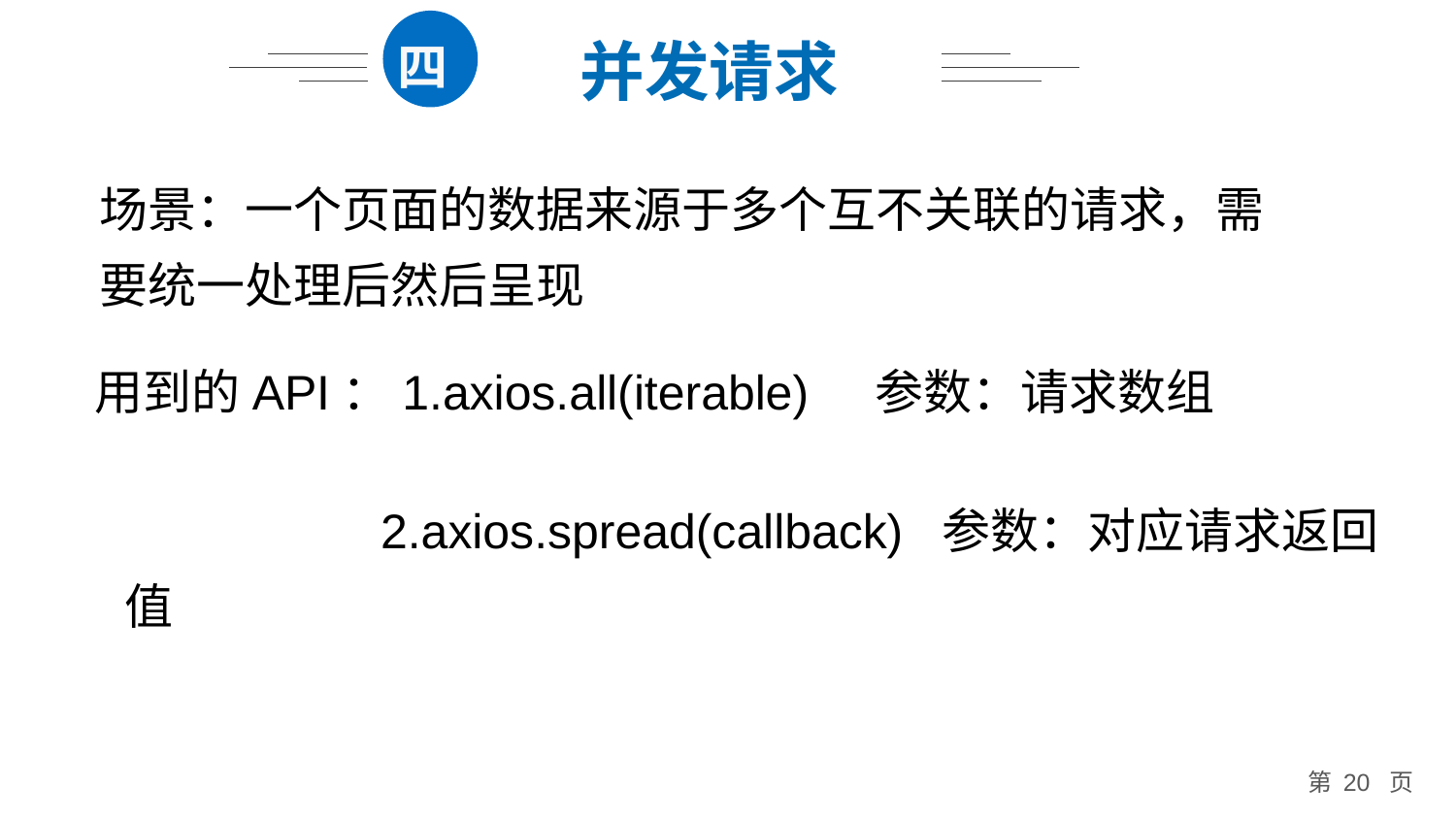

四
并发请求
场景：一个页面的数据来源于多个互不关联的请求，需要统一处理后然后呈现
用到的API：1.axios.all(iterable)    参数：请求数组
                                2.axios.spread(callback)  参数：对应请求返回值